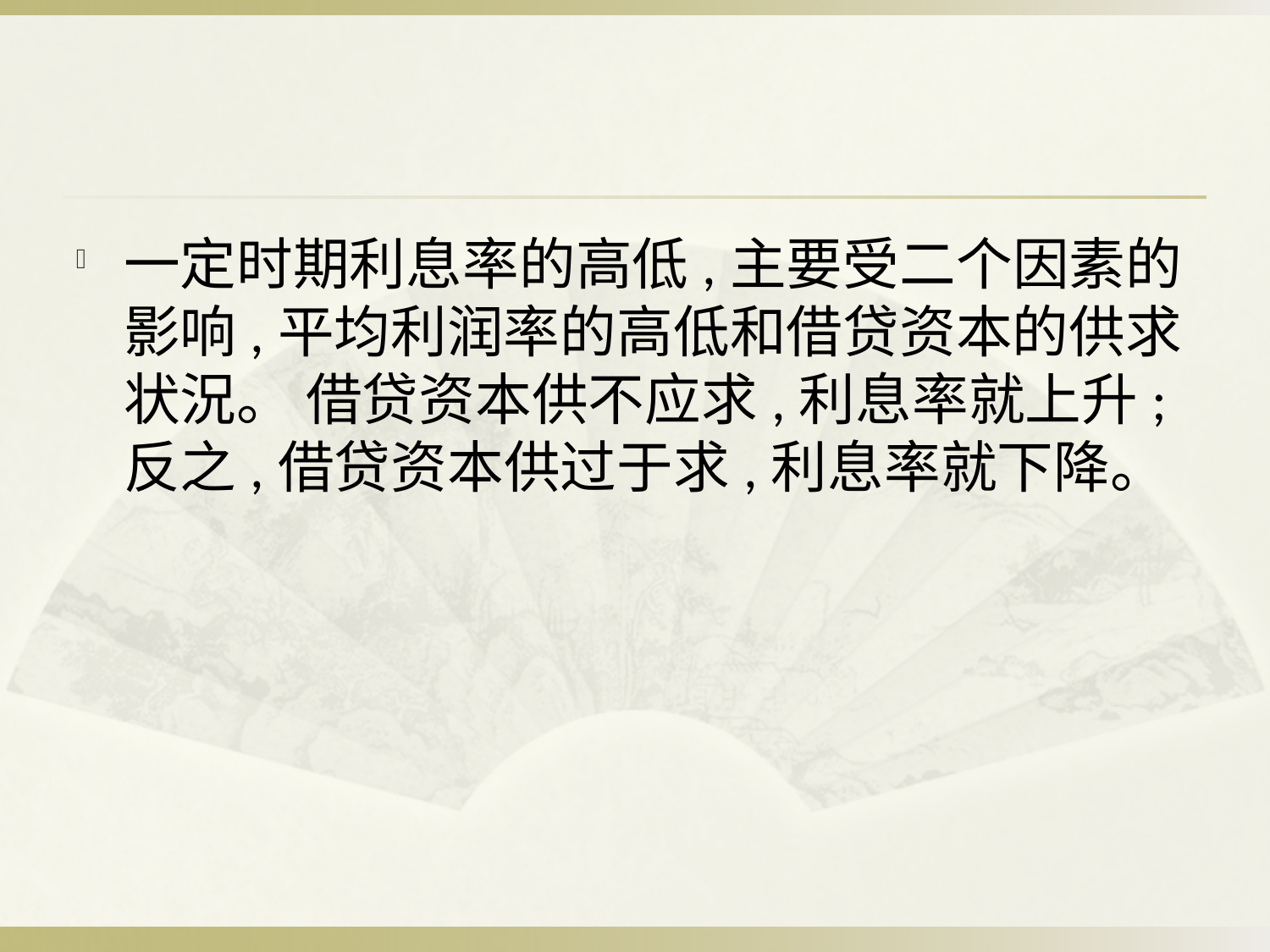

#
一定时期利息率的高低,主要受二个因素的影响,平均利润率的高低和借贷资本的供求状況。 借贷资本供不应求,利息率就上升;反之,借贷资本供过于求,利息率就下降。